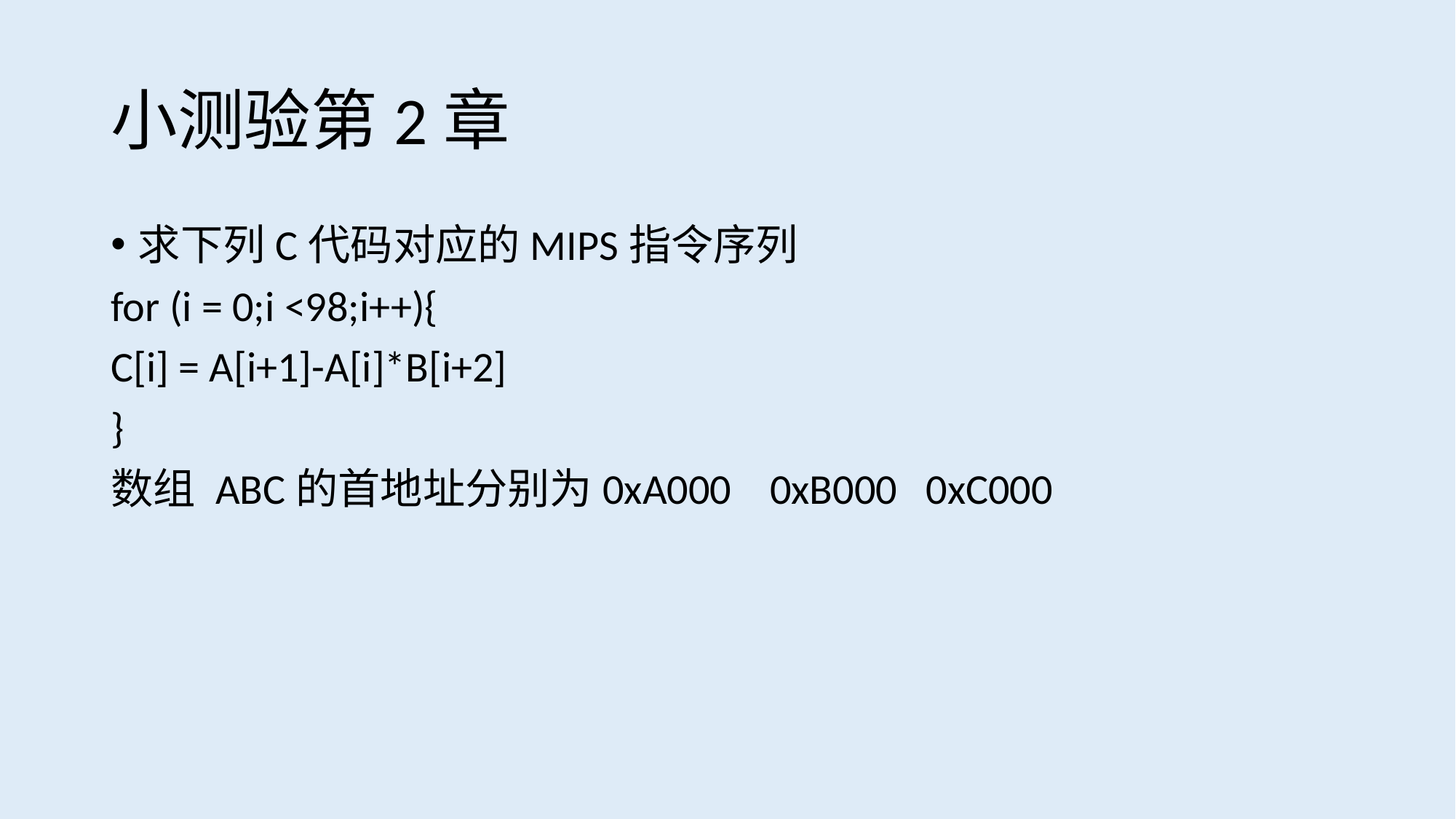

# 小测验第2章
求下列C代码对应的MIPS指令序列
for (i = 0;i <98;i++){
C[i] = A[i+1]-A[i]*B[i+2]
}
数组 ABC的首地址分别为0xA000    0xB000   0xC000